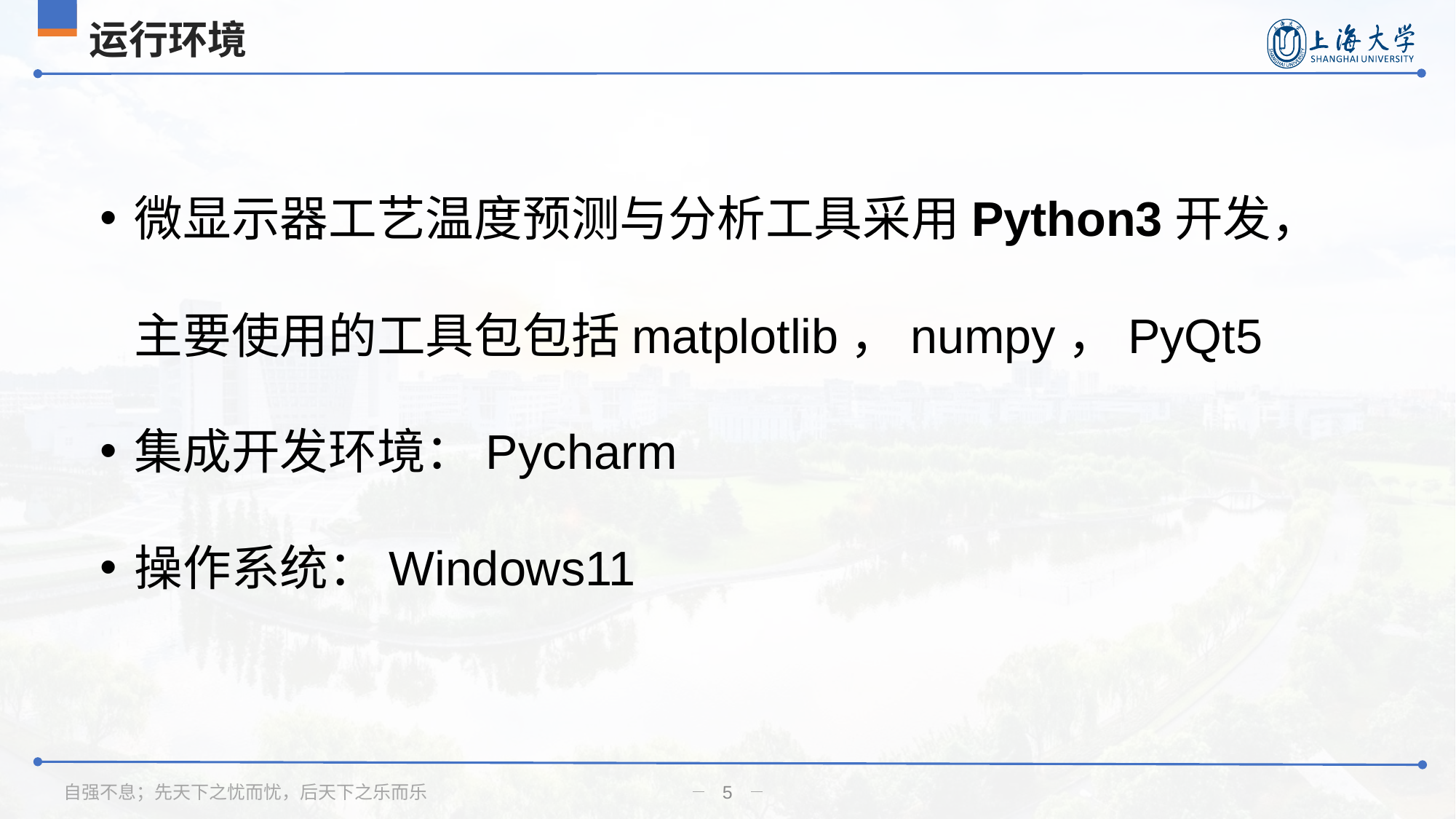

# 运行环境
微显示器工艺温度预测与分析工具采用Python3开发，主要使用的工具包包括matplotlib，numpy，PyQt5
集成开发环境：Pycharm
操作系统：Windows11
5